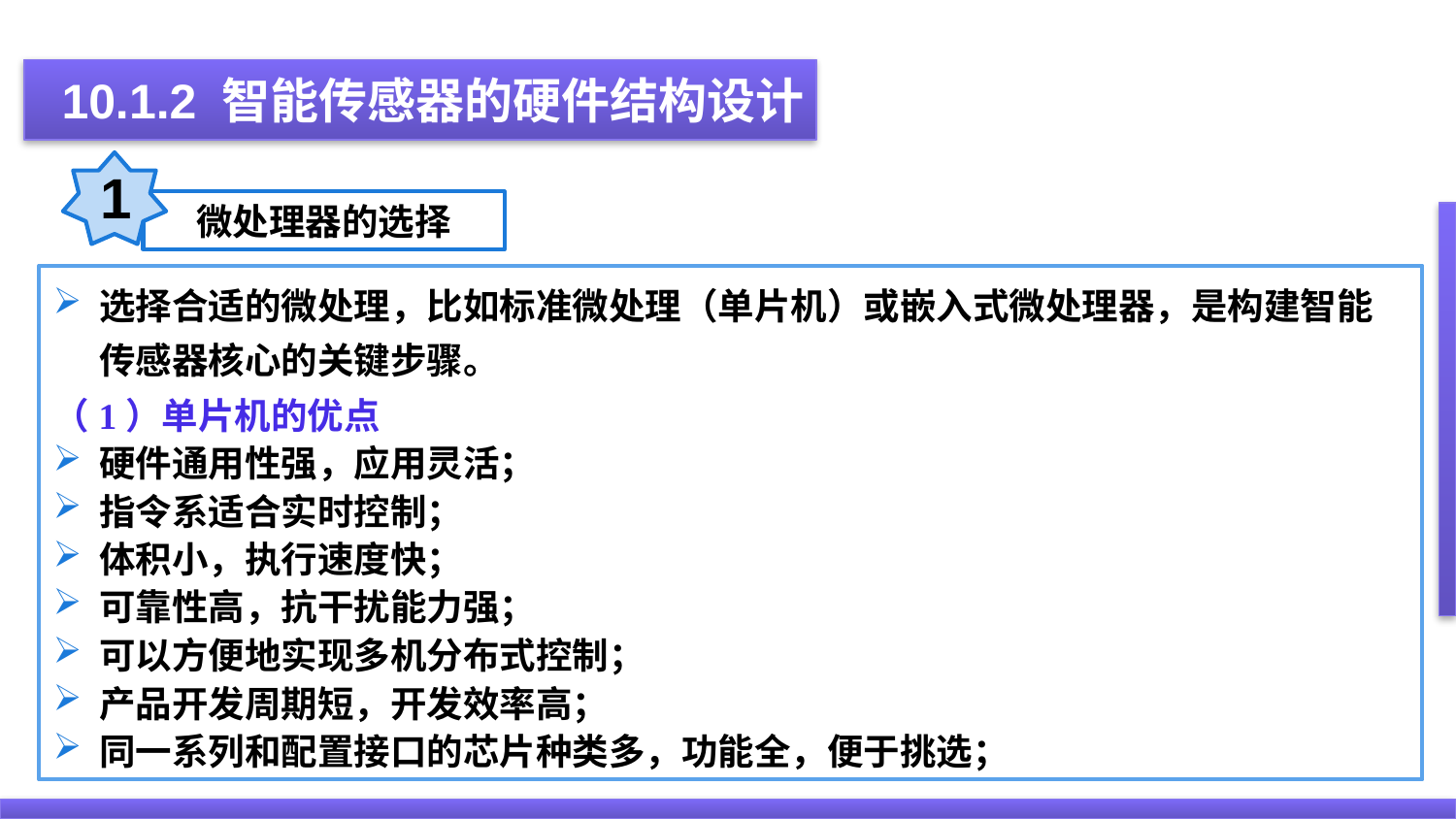

10.1.2 智能传感器的硬件结构设计
 10.1.2 智能传感器的硬件结构设计
1
微处理器的选择
选择合适的微处理，比如标准微处理（单片机）或嵌入式微处理器，是构建智能传感器核心的关键步骤。
（1）单片机的优点
硬件通用性强，应用灵活；
指令系适合实时控制；
体积小，执行速度快；
可靠性高，抗干扰能力强；
可以方便地实现多机分布式控制；
产品开发周期短，开发效率高；
同一系列和配置接口的芯片种类多，功能全，便于挑选；